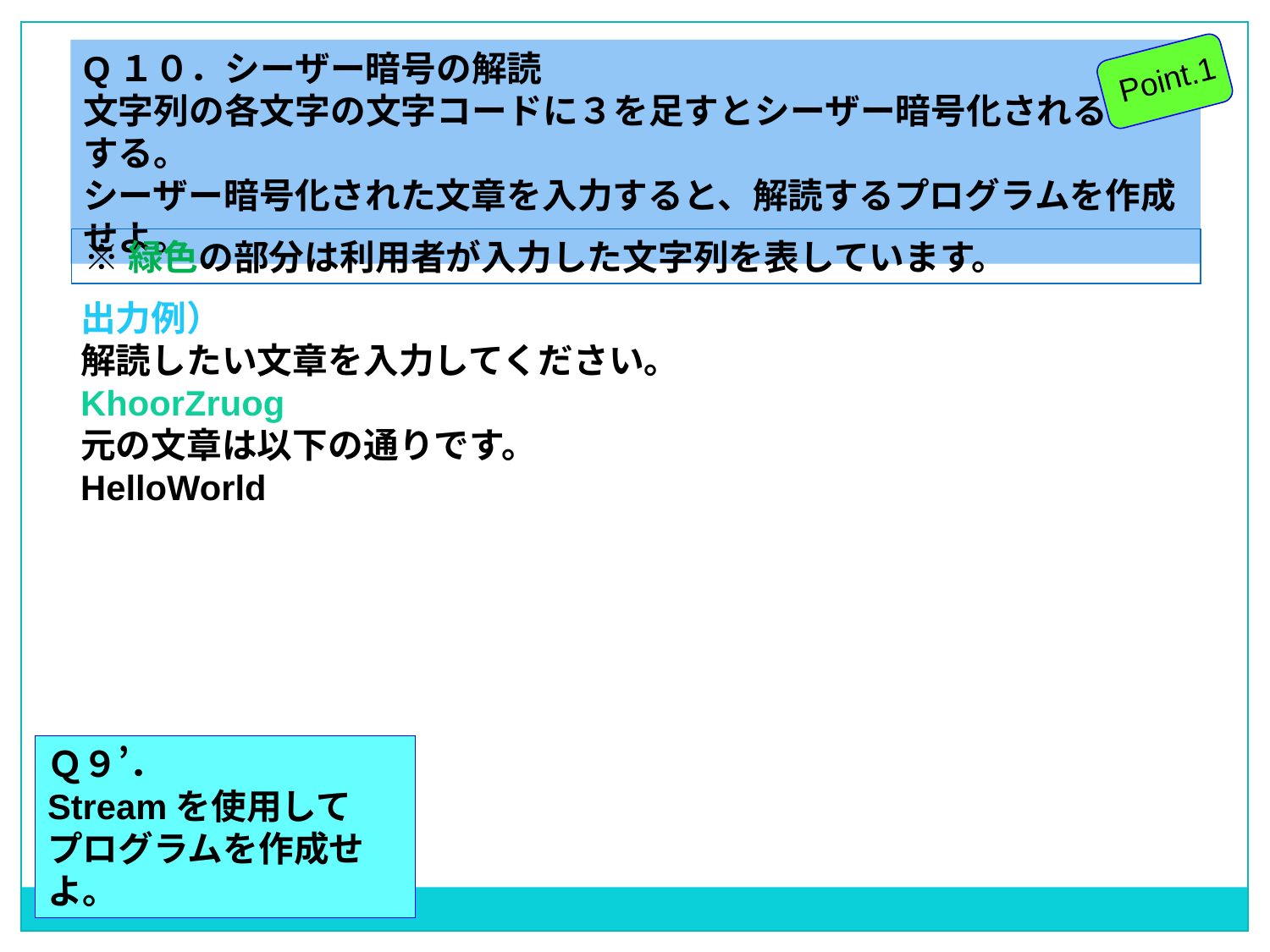

Q１０．シーザー暗号の解読
文字列の各文字の文字コードに３を足すとシーザー暗号化されると
する。
シーザー暗号化された文章を入力すると、解読するプログラムを作成せよ。

Point.1
※緑色の部分は利用者が入力した文字列を表しています。
出力例）
解読したい文章を入力してください。
KhoorZruog
元の文章は以下の通りです。
HelloWorld
Ｑ９’．
Streamを使用して
プログラムを作成せよ。